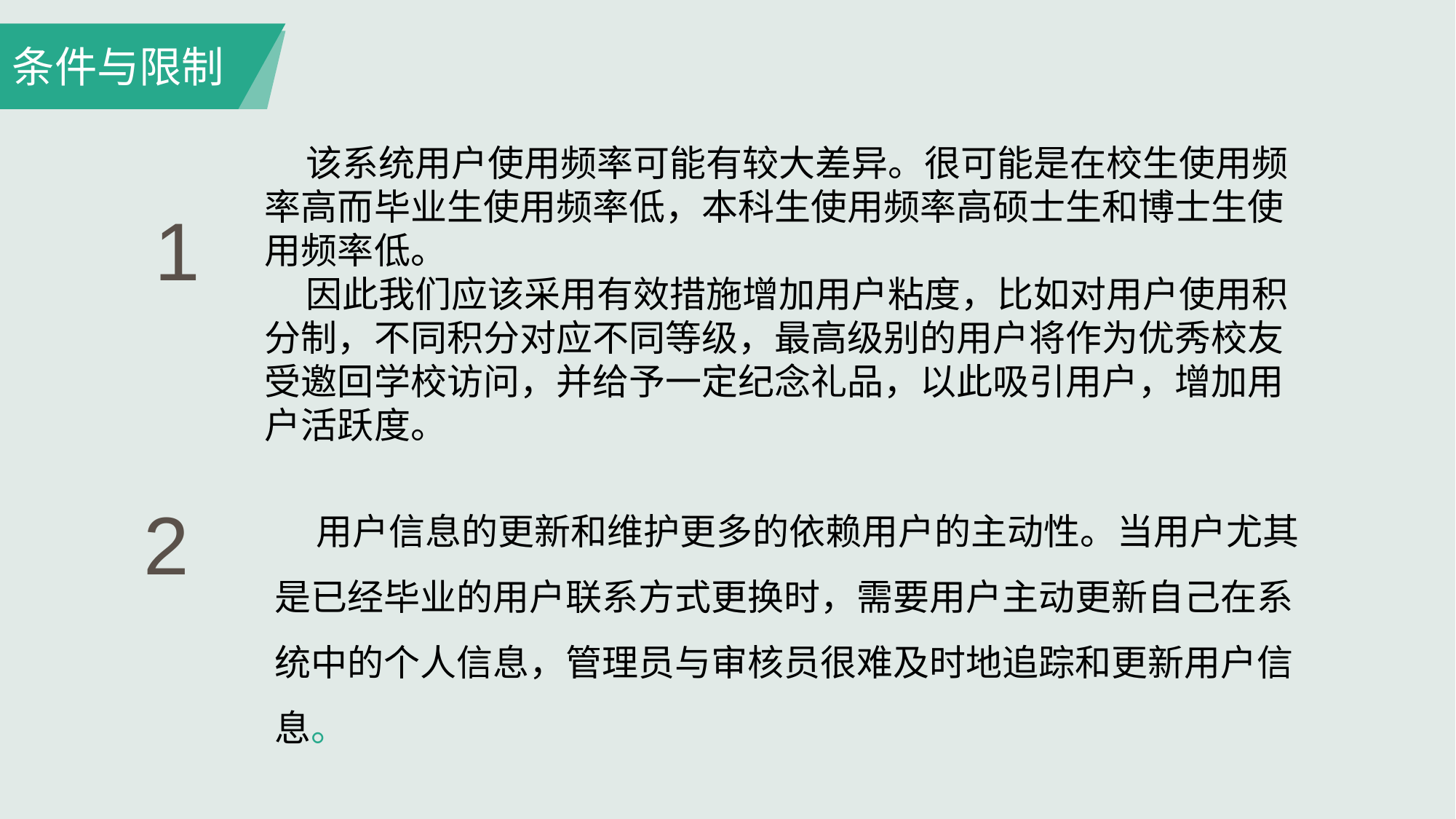

条件与限制
    该系统用户使用频率可能有较大差异。很可能是在校生使用频率高而毕业生使用频率低，本科生使用频率高硕士生和博士生使用频率低。
    因此我们应该采用有效措施增加用户粘度，比如对用户使用积分制，不同积分对应不同等级，最高级别的用户将作为优秀校友受邀回学校访问，并给予一定纪念礼品，以此吸引用户，增加用户活跃度。

1
    用户信息的更新和维护更多的依赖用户的主动性。当用户尤其是已经毕业的用户联系方式更换时，需要用户主动更新自己在系统中的个人信息，管理员与审核员很难及时地追踪和更新用户信息。

2